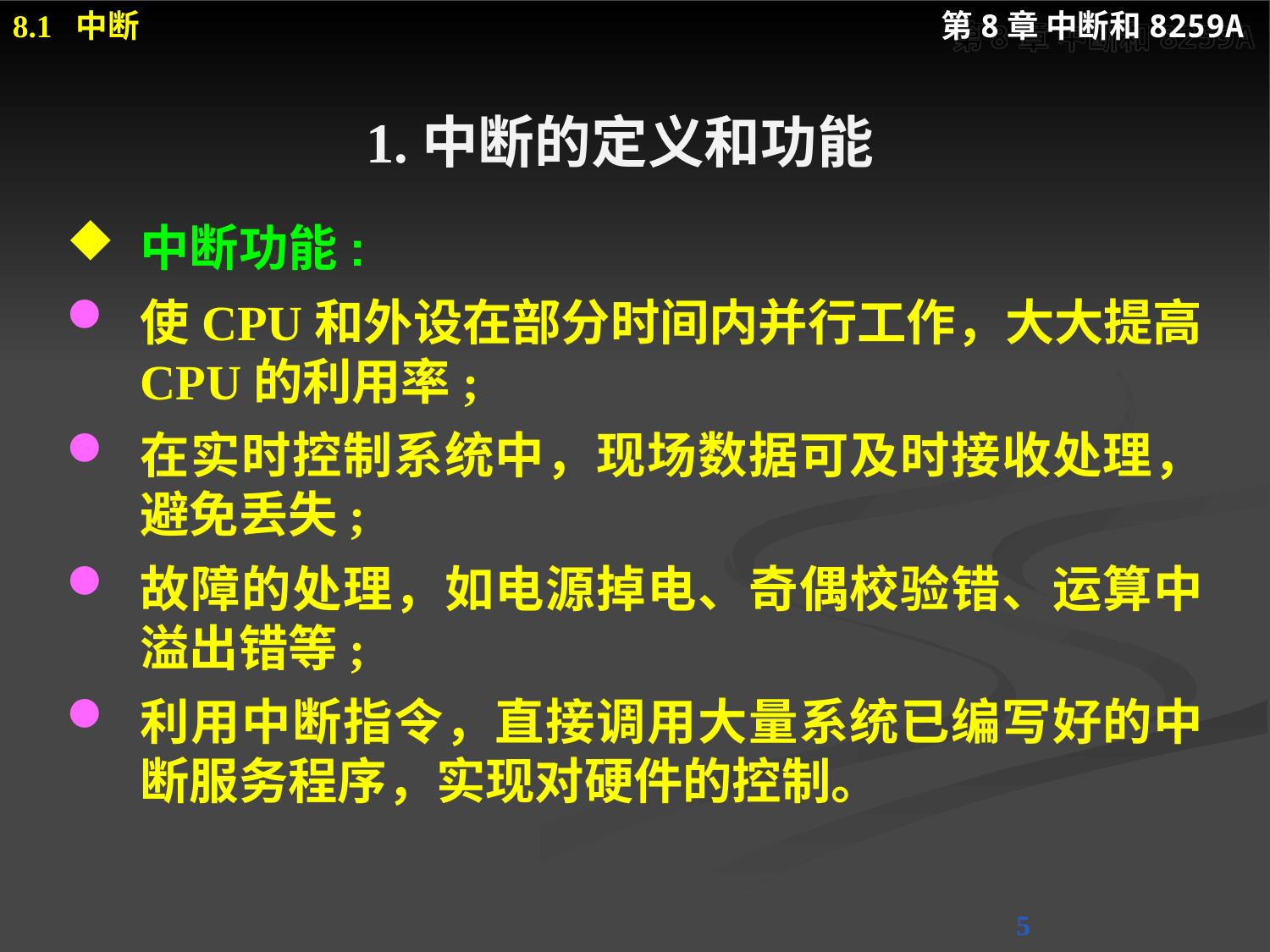

# 1.中断的定义和功能
中断功能:
使CPU和外设在部分时间内并行工作，大大提高CPU的利用率;
在实时控制系统中，现场数据可及时接收处理，避免丢失;
故障的处理，如电源掉电、奇偶校验错、运算中溢出错等;
利用中断指令，直接调用大量系统已编写好的中断服务程序，实现对硬件的控制。